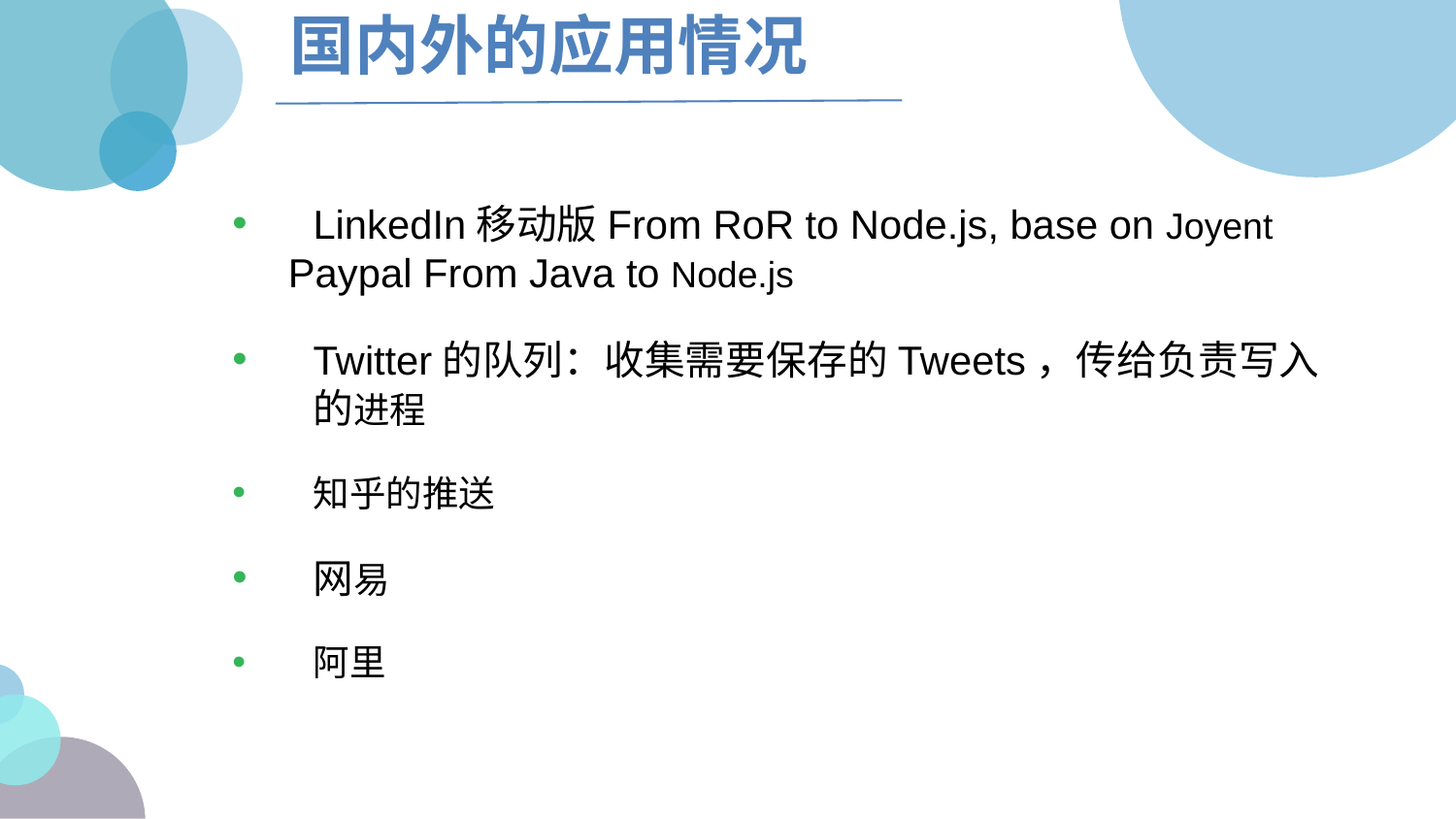

国内外的应用情况

LinkedIn移动版From RoR to Node.js, base on Joyent
     Paypal From Java to Node.js

Twitter的队列：收集需要保存的Tweets，传给负责写入的进程

知乎的推送

网易

阿里

8